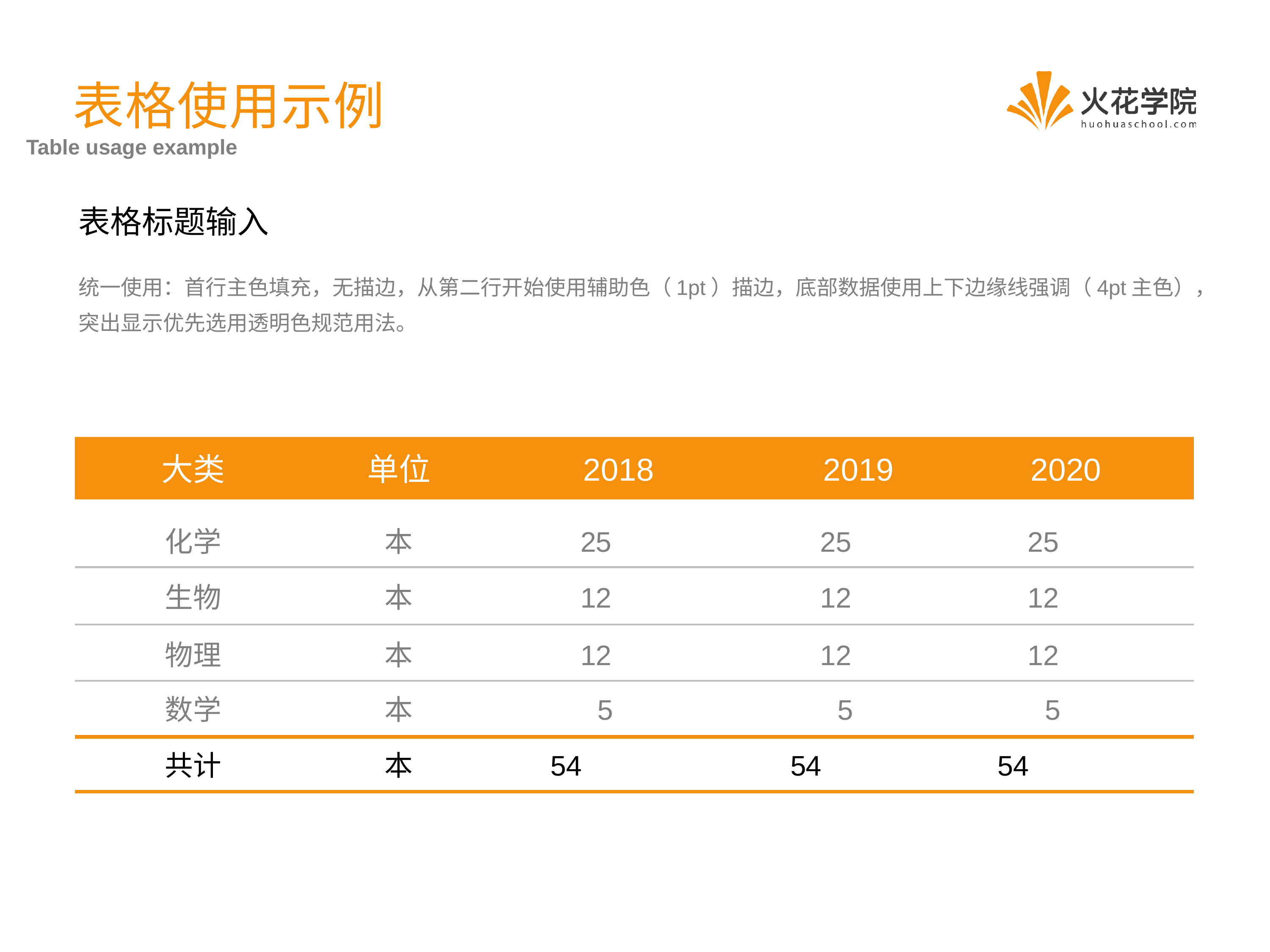

表格使用示例
Table usage example
表格标题输入
统一使用：首行主色填充，无描边，从第二行开始使用辅助色（1pt）描边，底部数据使用上下边缘线强调（4pt主色），
突出显示优先选用透明色规范用法。

大类
单位
2018
2019
2020
本
25
化学
25
25
本
12
生物
12
12
物理
本
12
12
12
本
5
数学
5
5
共计
本
54
54
54